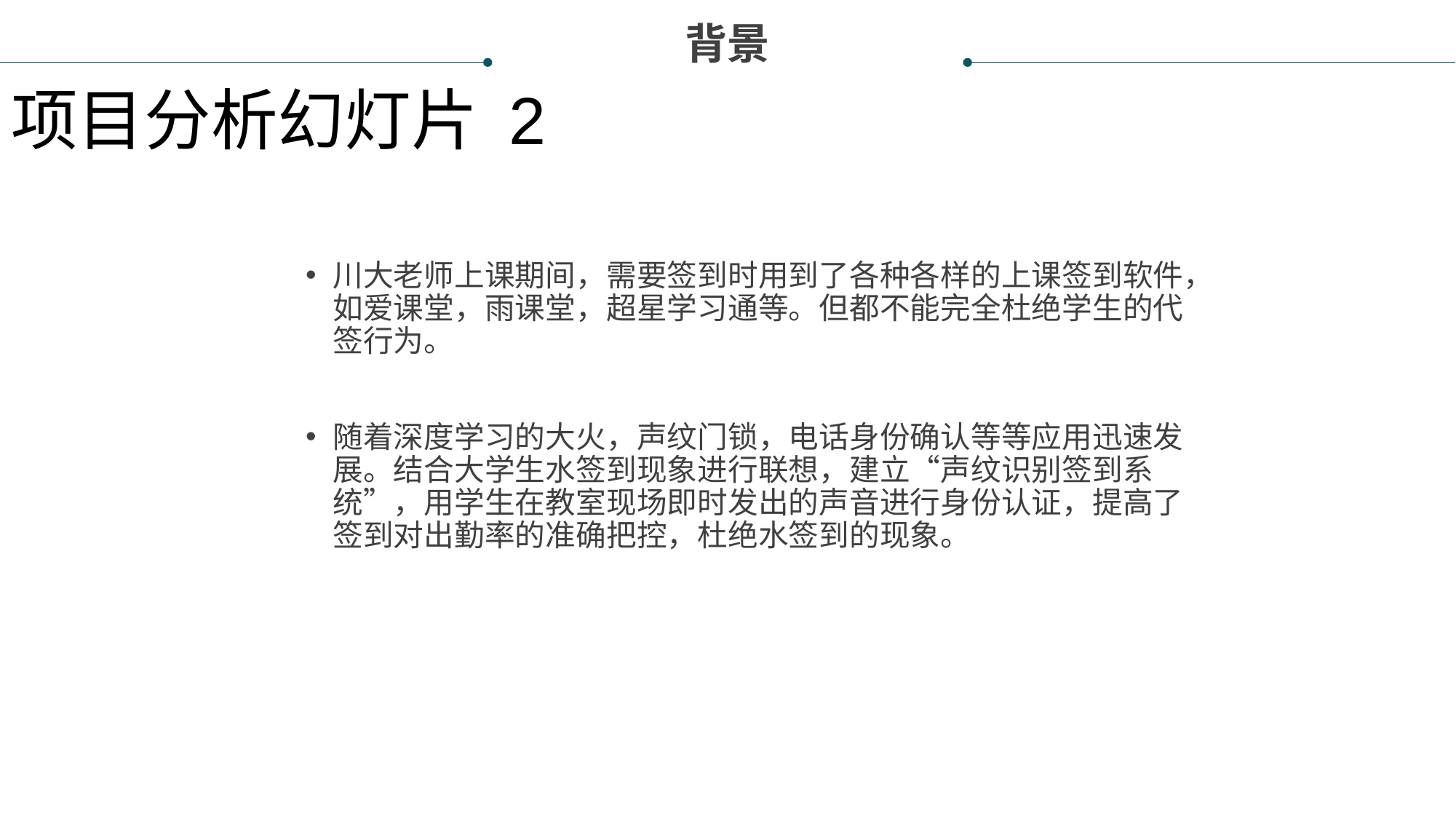

背景
项目分析幻灯片 2
川大老师上课期间，需要签到时用到了各种各样的上课签到软件，如爱课堂，雨课堂，超星学习通等。但都不能完全杜绝学生的代签行为。

随着深度学习的大火，声纹门锁，电话身份确认等等应用迅速发展。结合大学生水签到现象进行联想，建立“声纹识别签到系统”，用学生在教室现场即时发出的声音进行身份认证，提高了签到对出勤率的准确把控，杜绝水签到的现象。